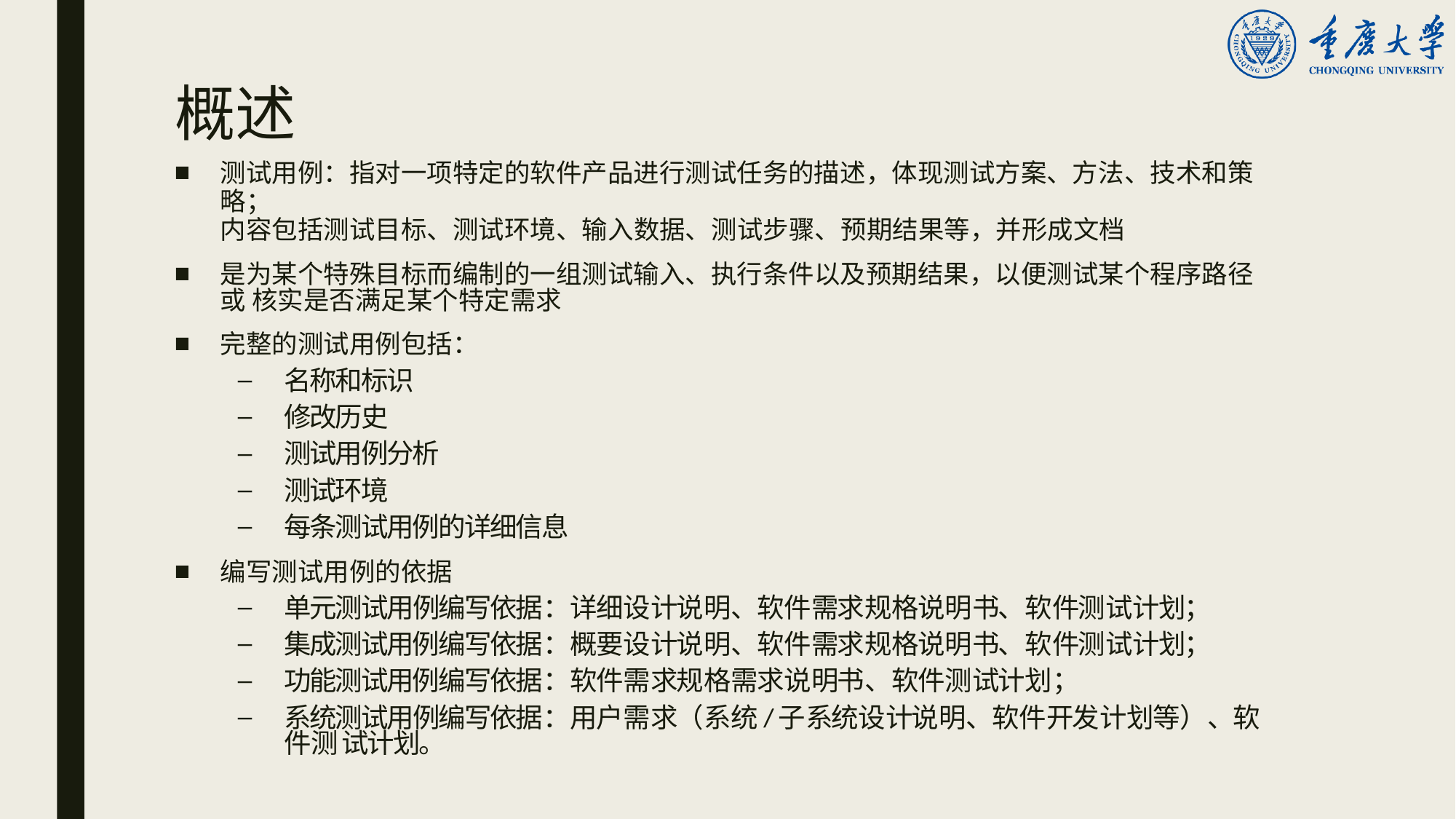

# 概述
测试用例：指对一项特定的软件产品进行测试任务的描述，体现测试方案、方法、技术和策略；
内容包括测试目标、测试环境、输入数据、测试步骤、预期结果等，并形成文档
是为某个特殊目标而编制的一组测试输入、执行条件以及预期结果，以便测试某个程序路径或 核实是否满足某个特定需求
完整的测试用例包括：
名称和标识
修改历史
测试用例分析
测试环境
每条测试用例的详细信息
编写测试用例的依据
单元测试用例编写依据：详细设计说明、软件需求规格说明书、软件测试计划；
集成测试用例编写依据：概要设计说明、软件需求规格说明书、软件测试计划；
功能测试用例编写依据：软件需求规格需求说明书、软件测试计划；
系统测试用例编写依据：用户需求（系统/子系统设计说明、软件开发计划等）、软件测 试计划。